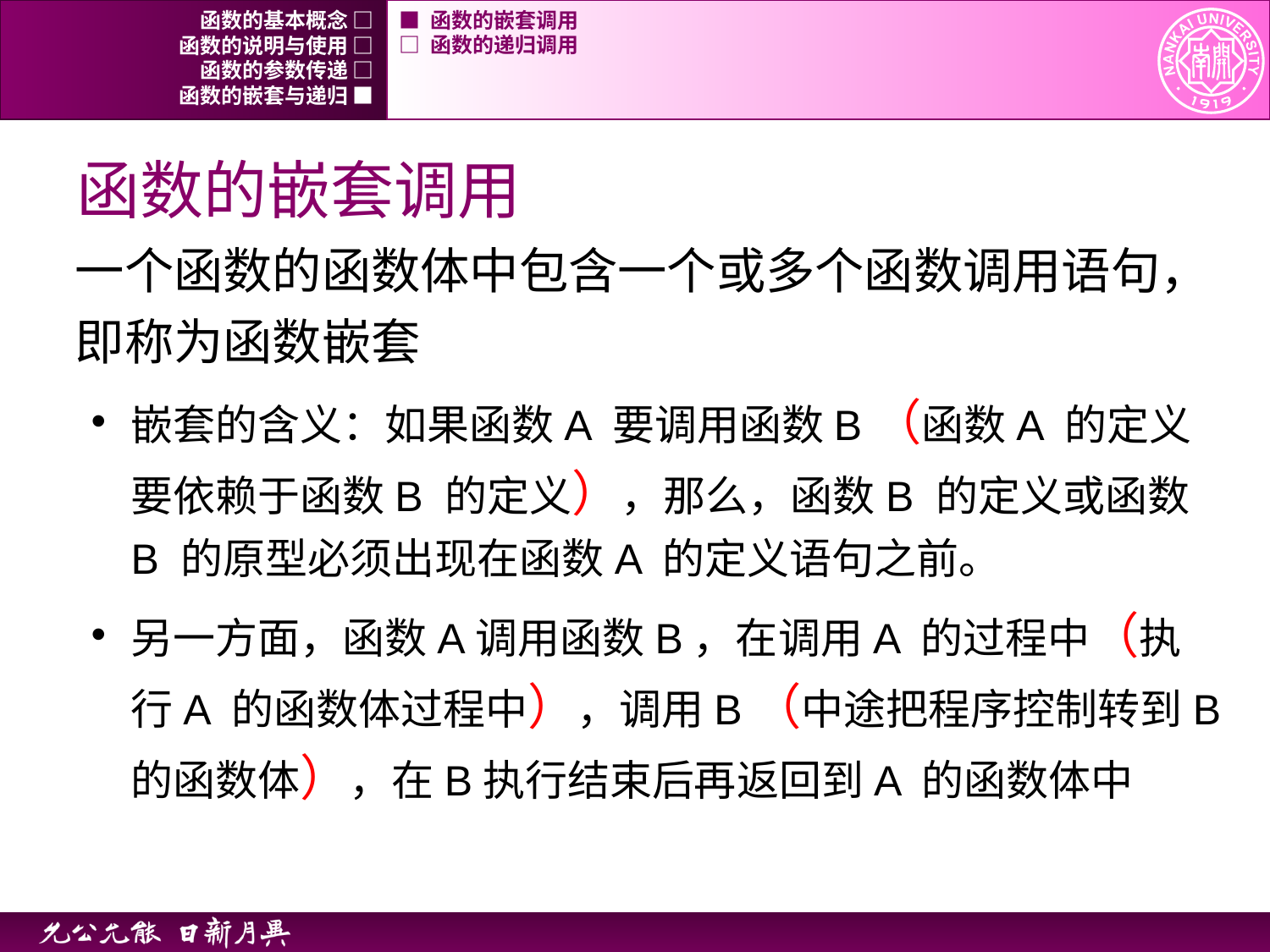

函数的基本概念 □
■ 函数的嵌套调用
函数的说明与使用 □
□ 函数的递归调用
函数的参数传递 □

函数的嵌套与递归 ■

# 函数的嵌套调用
一个函数的函数体中包含一个或多个函数调用语句，即称为函数嵌套
嵌套的含义：如果函数A 要调用函数B（函数A 的定义要依赖于函数B 的定义），那么，函数B 的定义或函数B 的原型必须出现在函数A 的定义语句之前。
另一方面，函数A调用函数B，在调用A 的过程中（执行A 的函数体过程中），调用B（中途把程序控制转到B 的函数体），在B执行结束后再返回到A 的函数体中